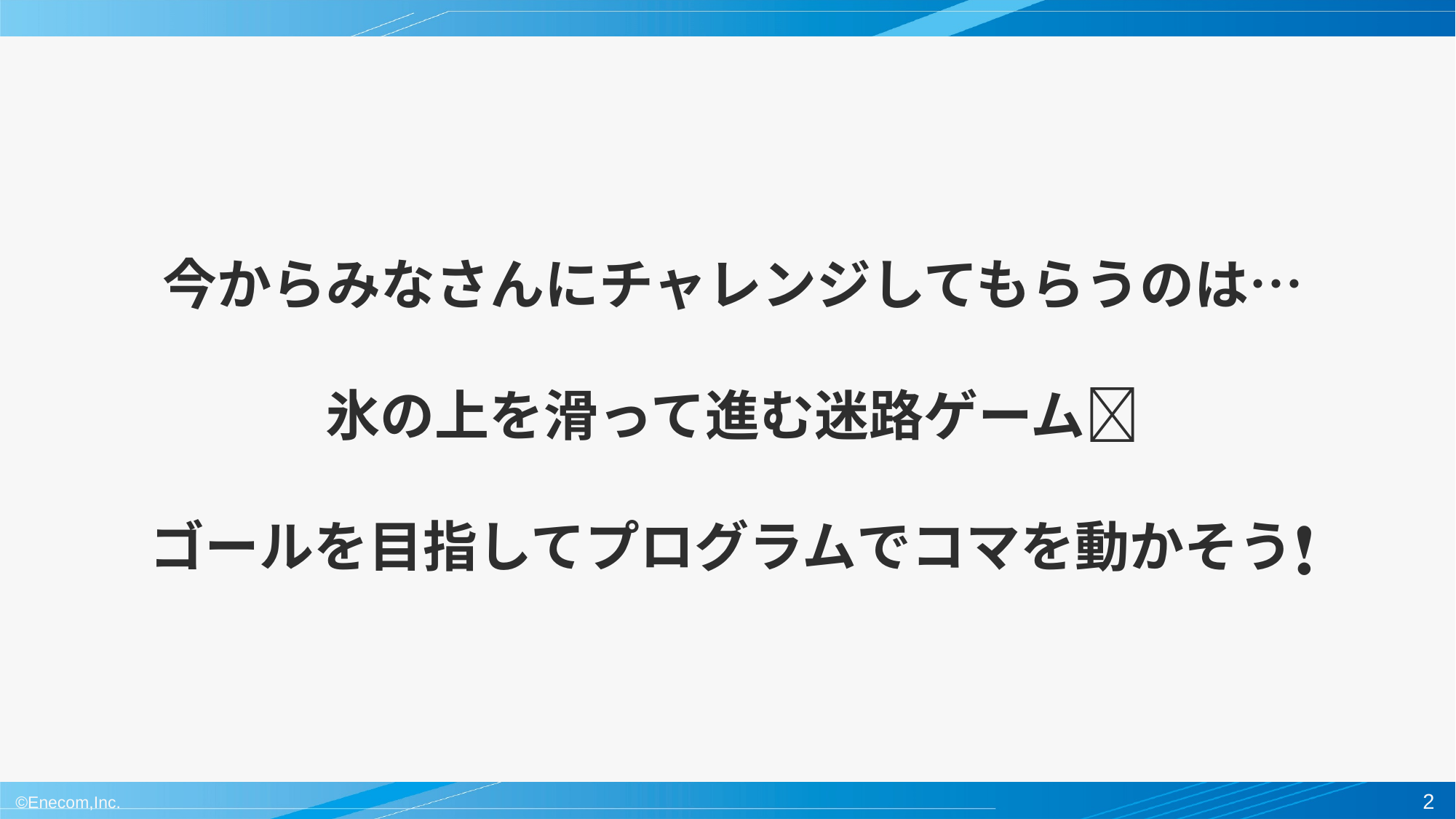

# 今からみなさんにチャレンジしてもらうのは… 氷の上を滑って進む迷路ゲーム🧊 ゴールを目指してプログラムでコマを動かそう❗
2